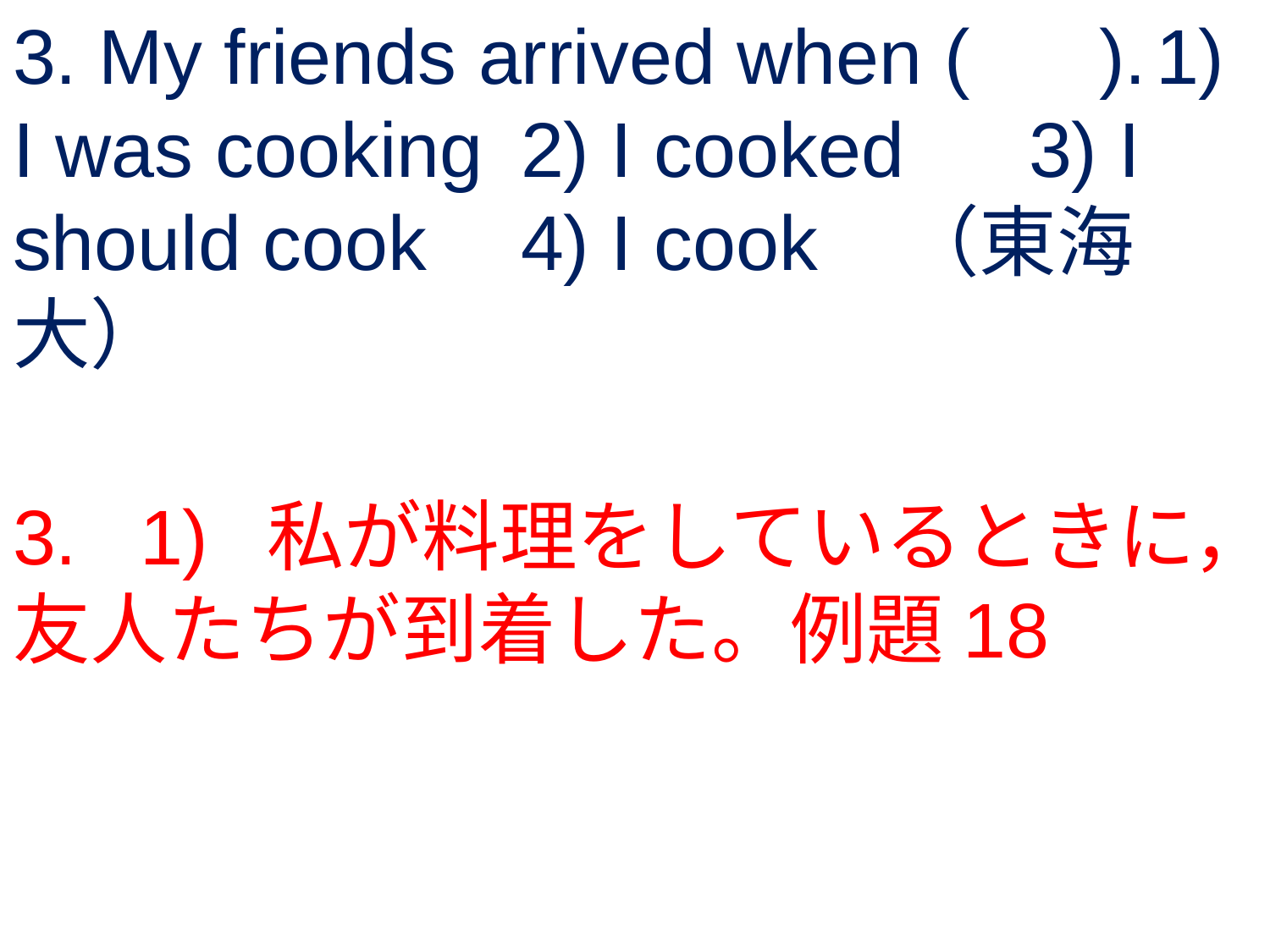

# 3. My friends arrived when (      ).	1) I was cooking	2) I cooked	3) I should cook	4) I cook	（東海大）
3.	1) 	私が料理をしているときに，友人たちが到着した。例題18